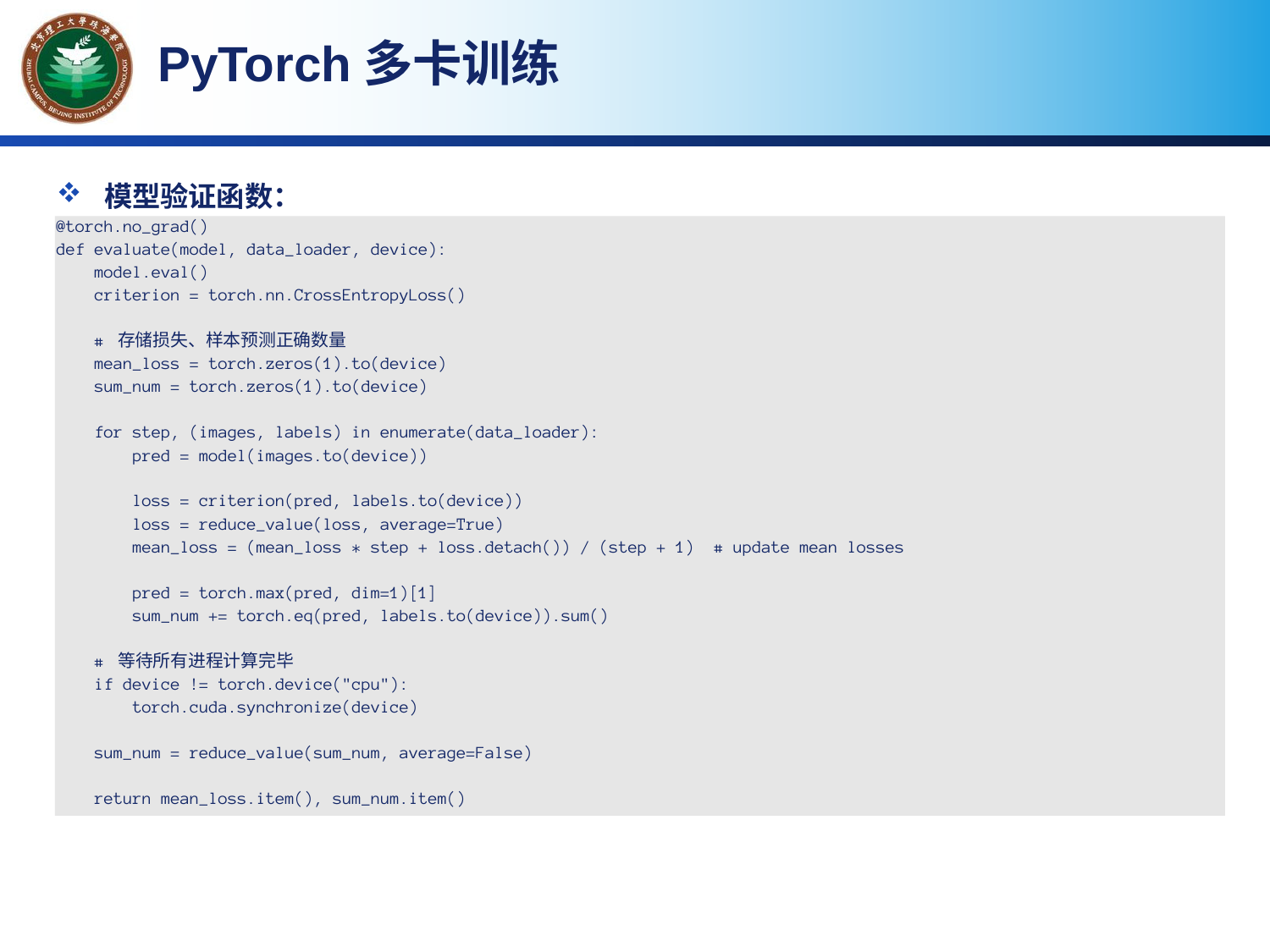

PyTorch多卡训练
模型验证函数：
@torch.no_grad()
def evaluate(model, data_loader, device):
    model.eval()
    criterion = torch.nn.CrossEntropyLoss()

    # 存储损失、样本预测正确数量
    mean_loss = torch.zeros(1).to(device)
    sum_num = torch.zeros(1).to(device)

    for step, (images, labels) in enumerate(data_loader):
        pred = model(images.to(device))

        loss = criterion(pred, labels.to(device))
        loss = reduce_value(loss, average=True)
        mean_loss = (mean_loss * step + loss.detach()) / (step + 1)  # update mean losses

        pred = torch.max(pred, dim=1)[1]
        sum_num += torch.eq(pred, labels.to(device)).sum()

    # 等待所有进程计算完毕
    if device != torch.device("cpu"):
        torch.cuda.synchronize(device)

    sum_num = reduce_value(sum_num, average=False)

    return mean_loss.item(), sum_num.item()